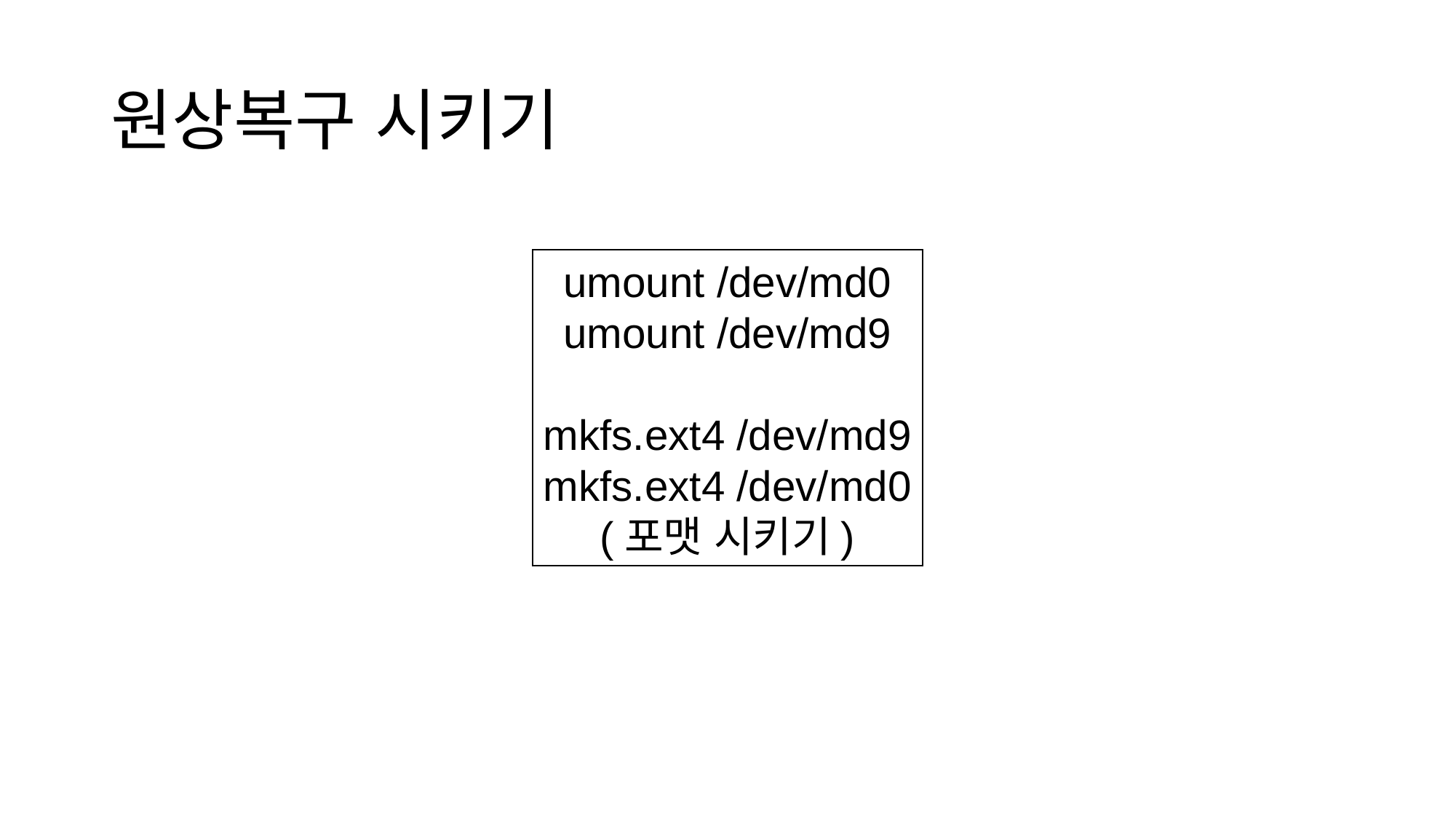

# 원상복구 시키기
umount /dev/md0
umount /dev/md9

mkfs.ext4 /dev/md9
mkfs.ext4 /dev/md0
(포맷 시키기)